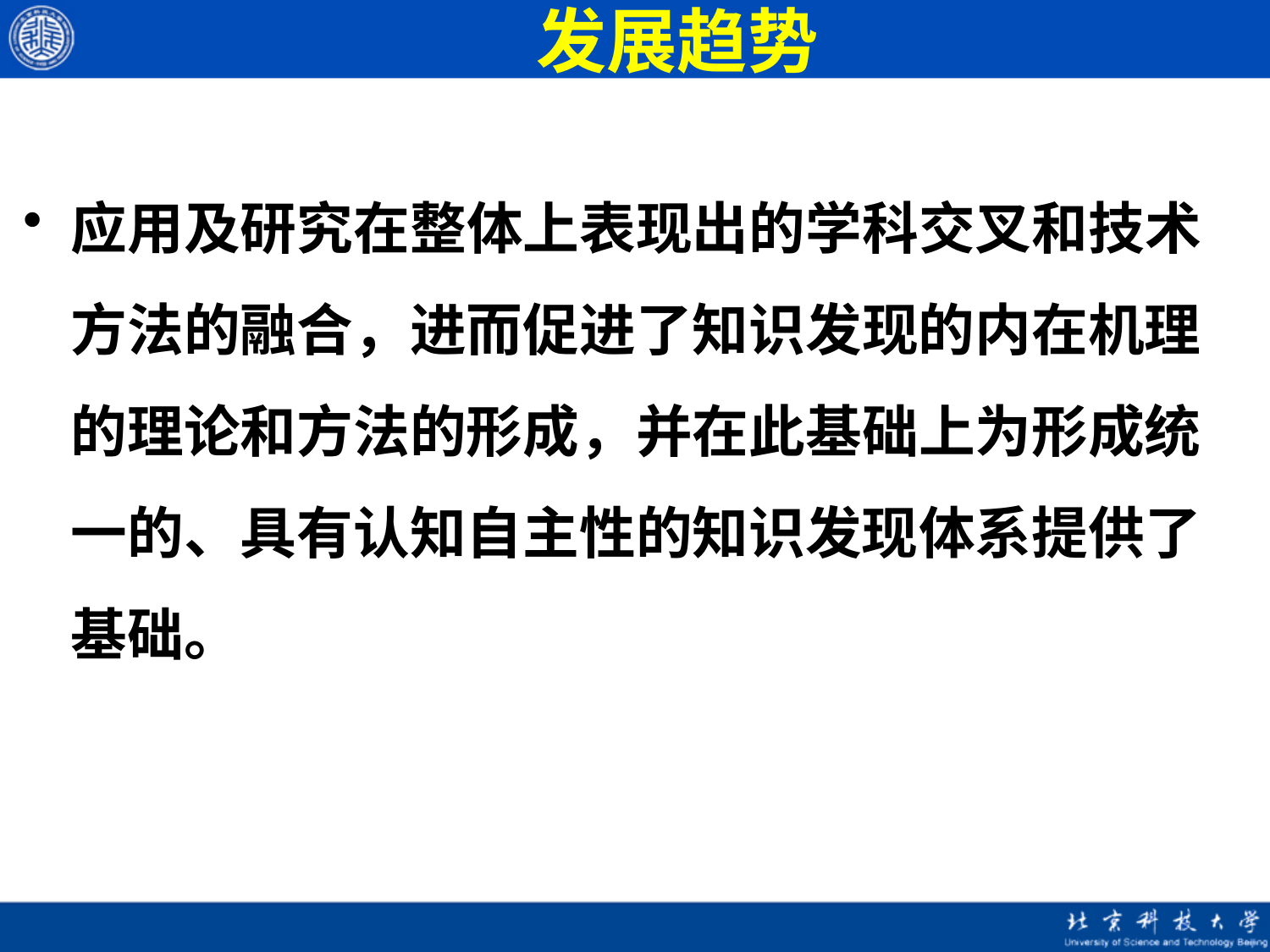

# 发展趋势

应用及研究在整体上表现出的学科交叉和技术方法的融合，进而促进了知识发现的内在机理的理论和方法的形成，并在此基础上为形成统一的、具有认知自主性的知识发现体系提供了基础。